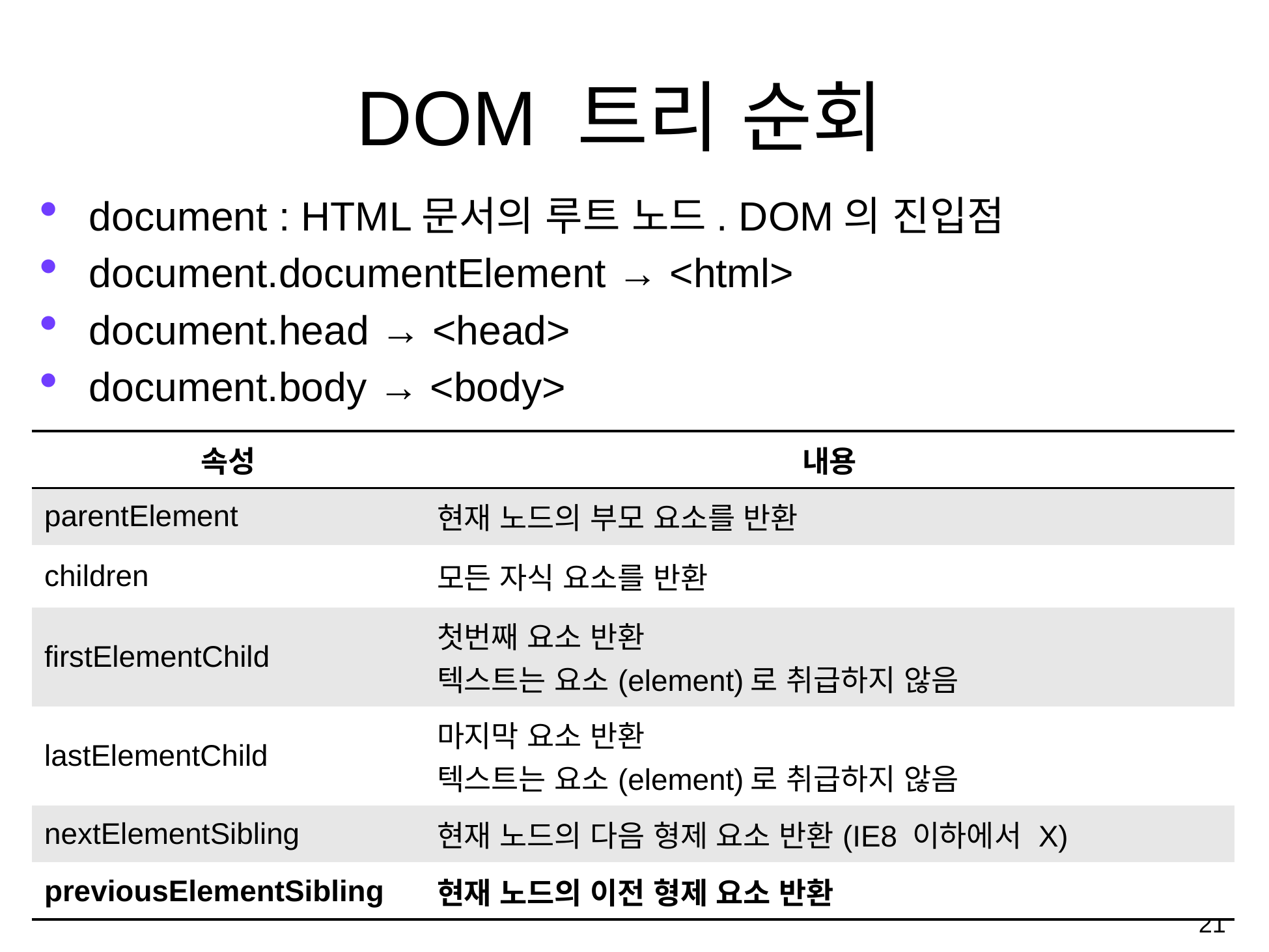

# DOM 트리 순회
document : HTML문서의 루트 노드. DOM의 진입점
document.documentElement → <html>
document.head → <head>
document.body → <body>

| 속성 | 내용 |
| --- | --- |
| parentElement | 현재 노드의 부모 요소를 반환 |
| children | 모든 자식 요소를 반환 |
| firstElementChild | 첫번째 요소 반환 텍스트는 요소(element)로 취급하지 않음 |
| lastElementChild | 마지막 요소 반환 텍스트는 요소(element)로 취급하지 않음 |
| nextElementSibling | 현재 노드의 다음 형제 요소 반환(IE8 이하에서 X) |
| previousElementSibling | 현재 노드의 이전 형제 요소 반환 |
21